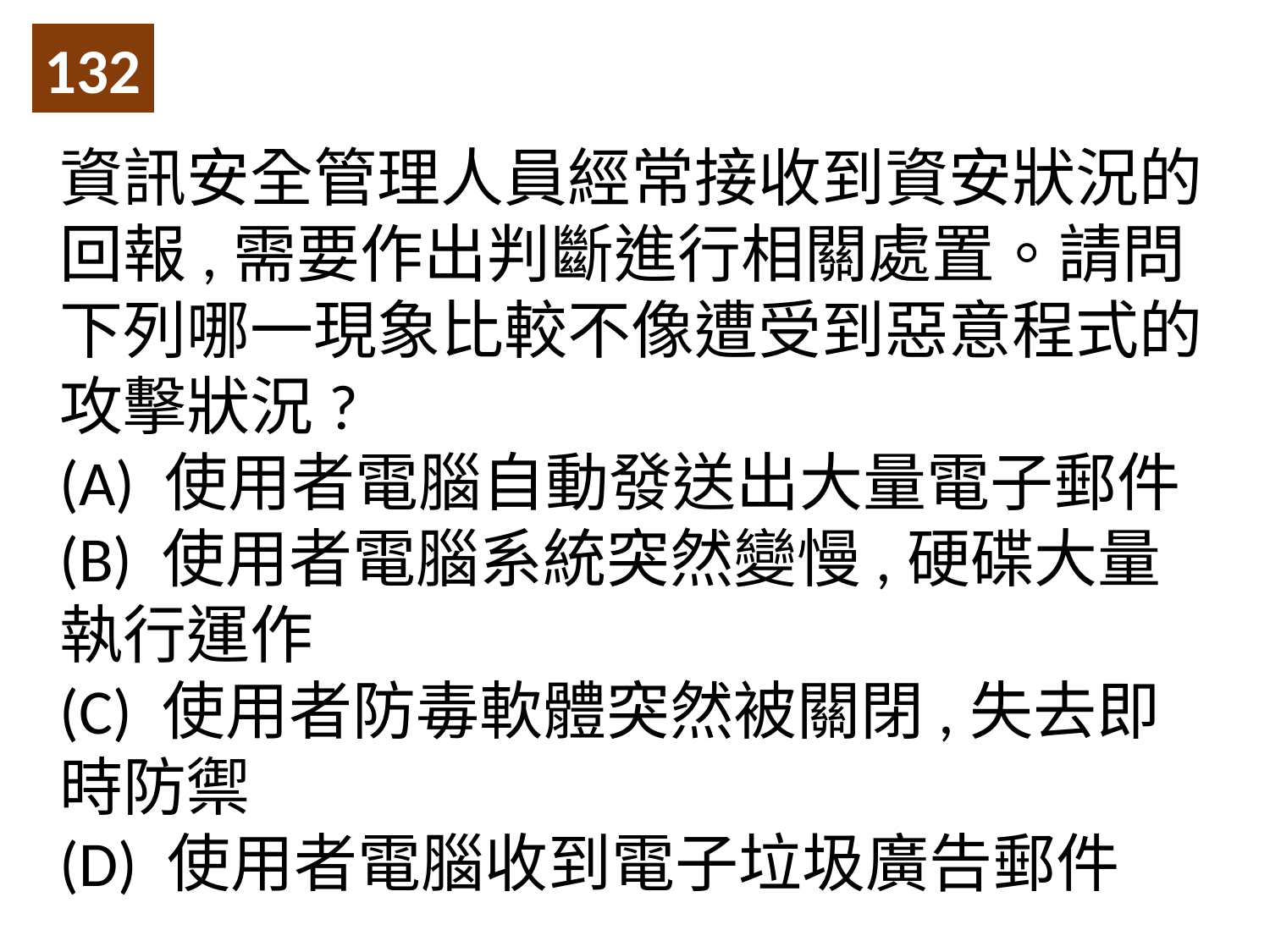

132
資訊安全管理人員經常接收到資安狀況的回報,需要作出判斷進行相關處置。請問下列哪一現象比較不像遭受到惡意程式的攻擊狀況?
(A) 使用者電腦自動發送出大量電子郵件
(B) 使用者電腦系統突然變慢,硬碟大量執行運作
(C) 使用者防毒軟體突然被關閉,失去即時防禦
(D) 使用者電腦收到電子垃圾廣告郵件